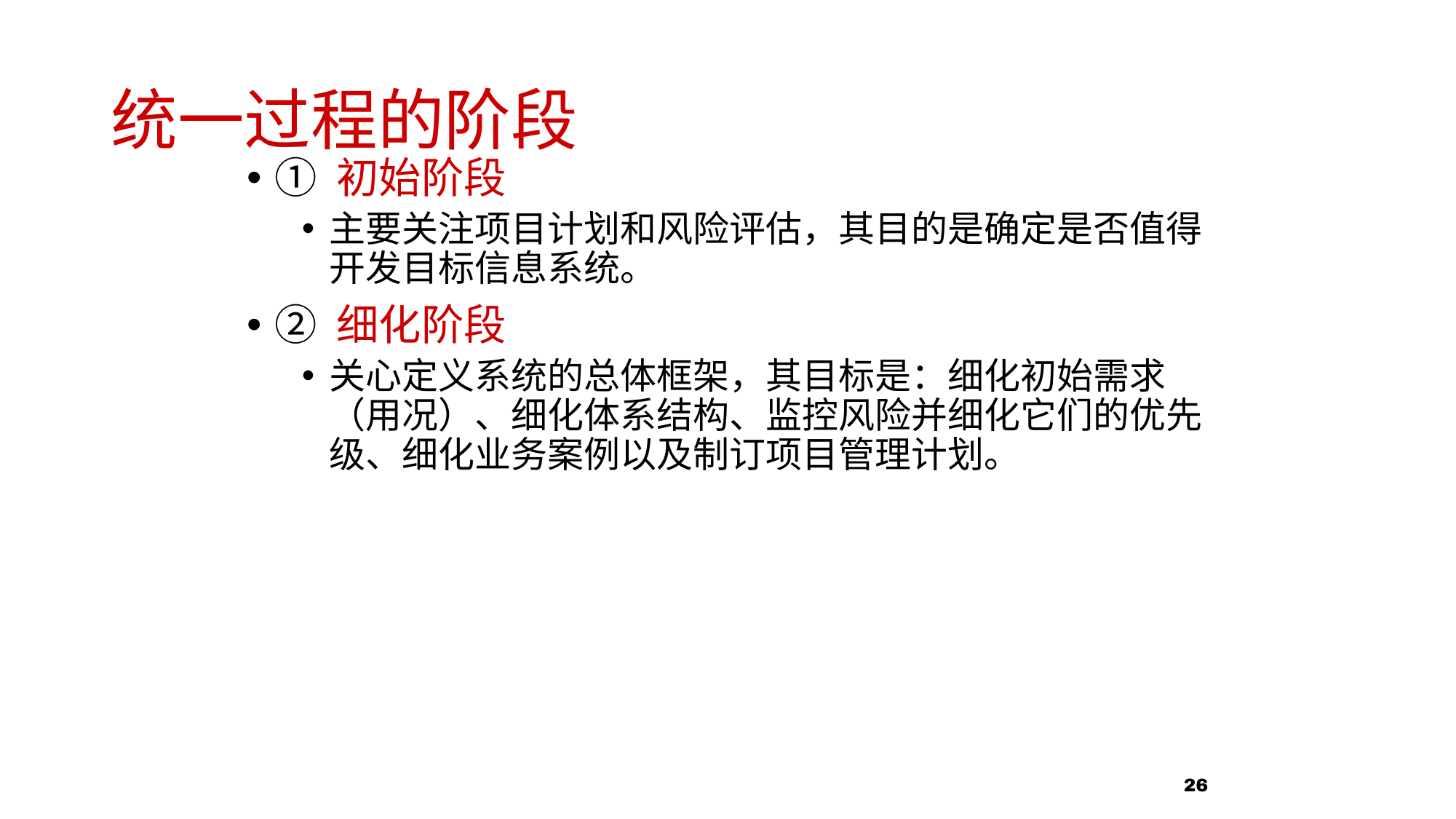

统一过程的阶段
① 初始阶段
主要关注项目计划和风险评估，其目的是确定是否值得开发目标信息系统。
② 细化阶段
关心定义系统的总体框架，其目标是：细化初始需求（用况）、细化体系结构、监控风险并细化它们的优先级、细化业务案例以及制订项目管理计划。
26